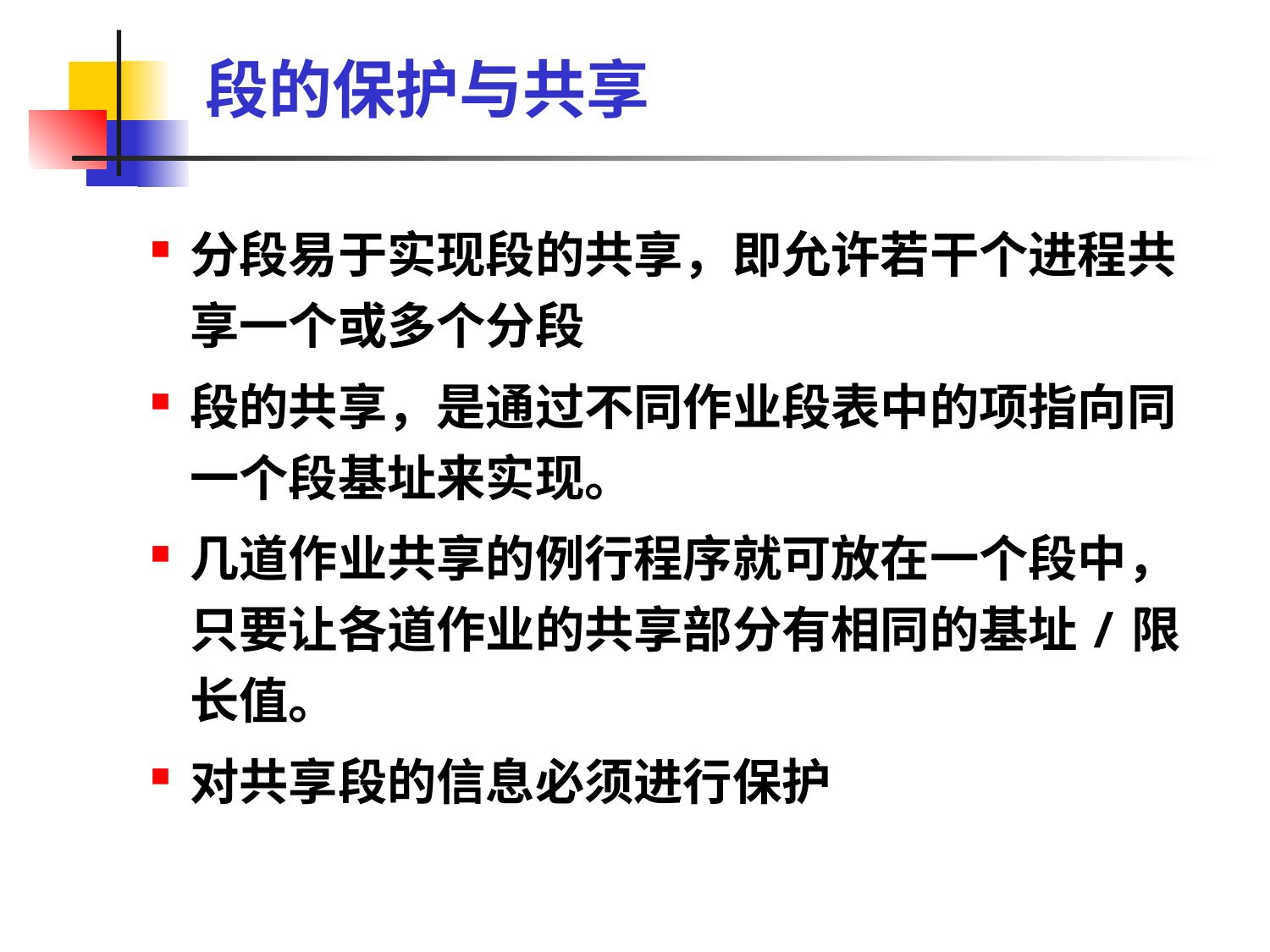

# 段的保护与共享

分段易于实现段的共享，即允许若干个进程共享一个或多个分段
段的共享，是通过不同作业段表中的项指向同一个段基址来实现。
几道作业共享的例行程序就可放在一个段中，只要让各道作业的共享部分有相同的基址/限长值。
对共享段的信息必须进行保护